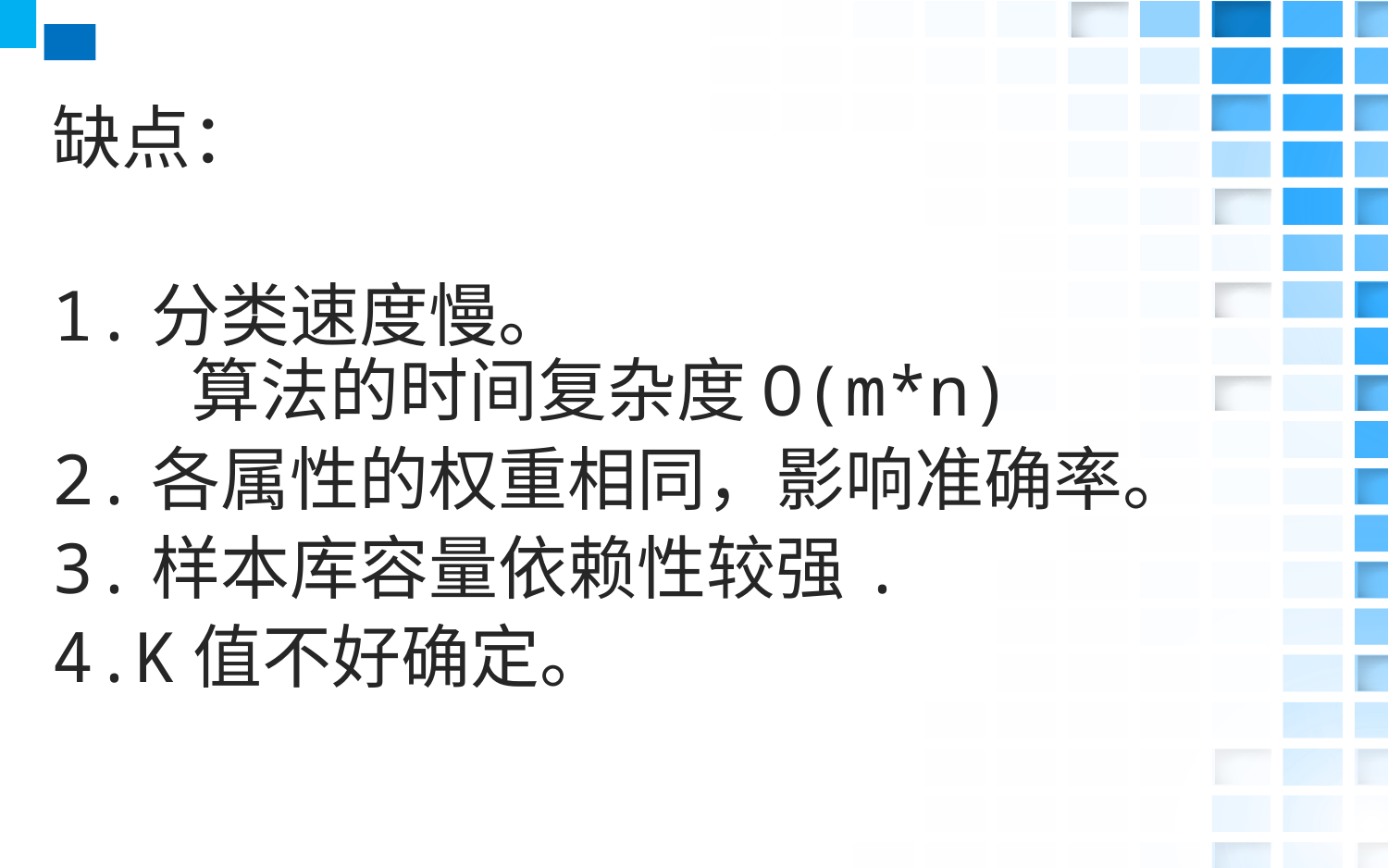

缺点：

1.分类速度慢。
	算法的时间复杂度O(m*n)
2.各属性的权重相同，影响准确率。
3.样本库容量依赖性较强.
4.K值不好确定。